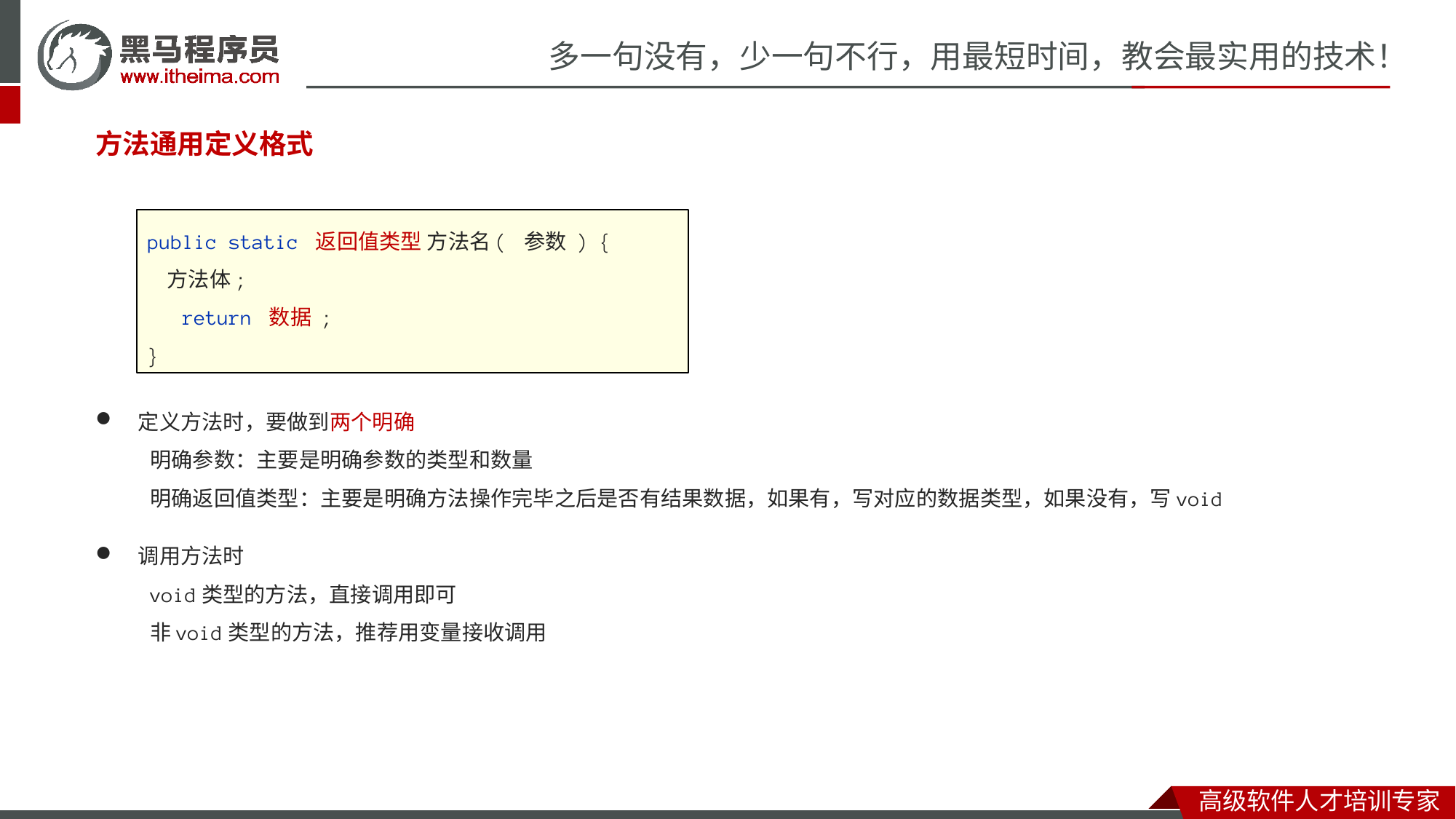

#
方法通用定义格式
public static 返回值类型 方法名( 参数 ) {
   方法体;
   return 数据 ;
}
定义方法时，要做到两个明确
明确参数：主要是明确参数的类型和数量
明确返回值类型：主要是明确方法操作完毕之后是否有结果数据，如果有，写对应的数据类型，如果没有，写void
调用方法时
void类型的方法，直接调用即可
非void类型的方法，推荐用变量接收调用